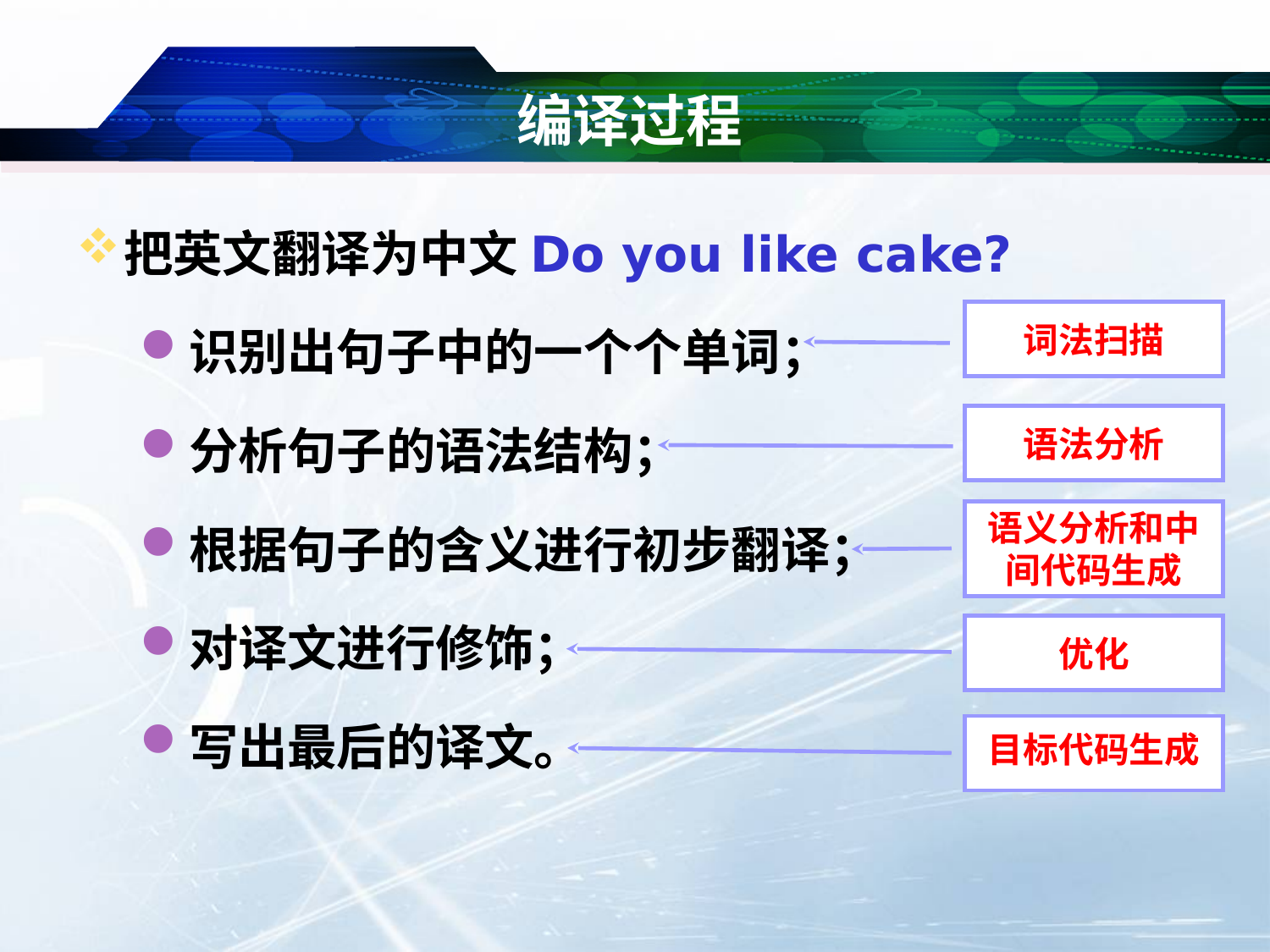

# 编译过程
把英文翻译为中文Do you like cake?
识别出句子中的一个个单词；
分析句子的语法结构；
根据句子的含义进行初步翻译；
对译文进行修饰；
写出最后的译文。

词法扫描
语法分析
语义分析和中间代码生成
优化
目标代码生成